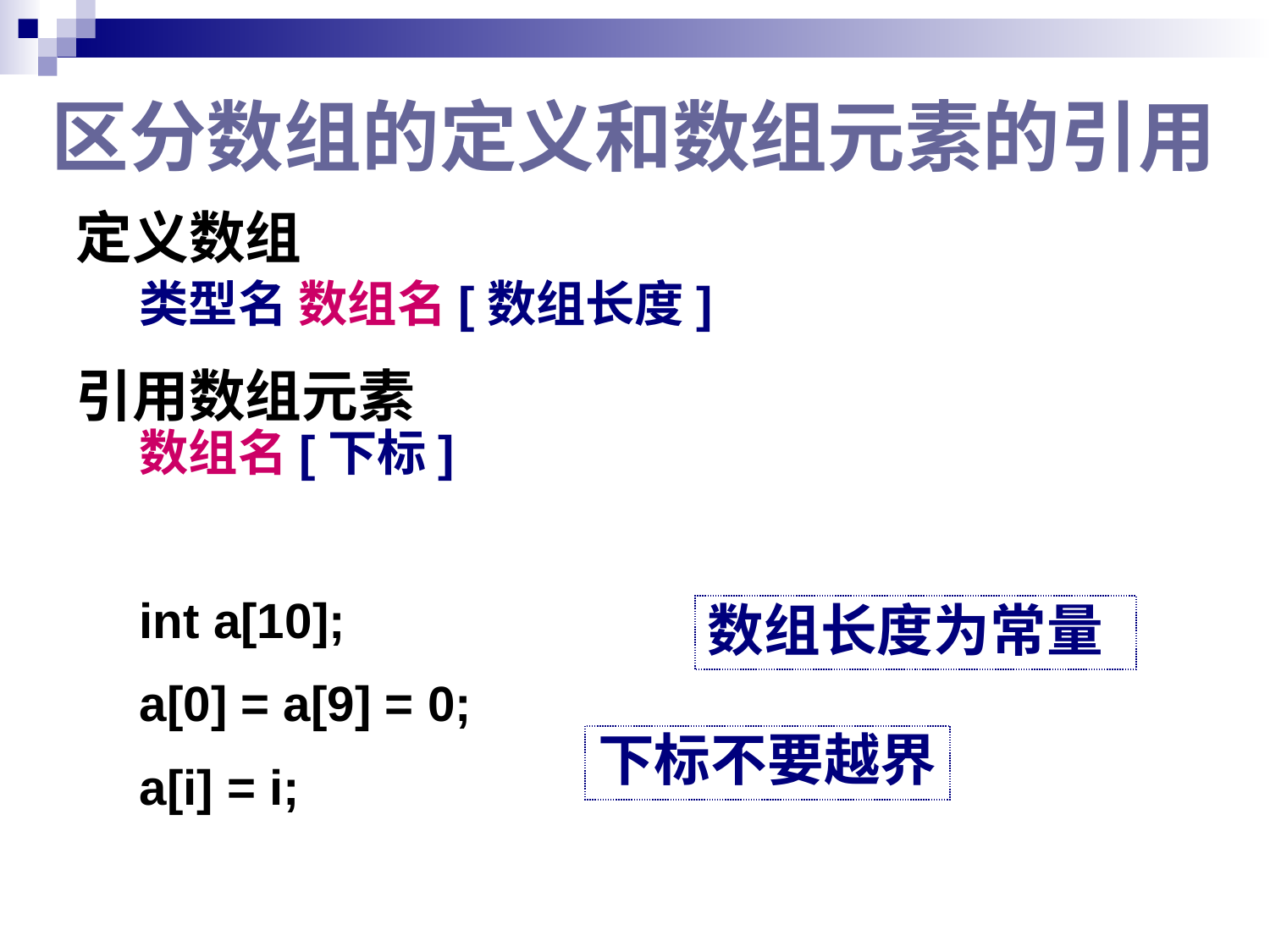

区分数组的定义和数组元素的引用
定义数组
类型名 数组名[数组长度]
引用数组元素
数组名[下标]

int a[10];
a[0] = a[9] = 0;
a[i] = i;
数组长度为常量
下标不要越界